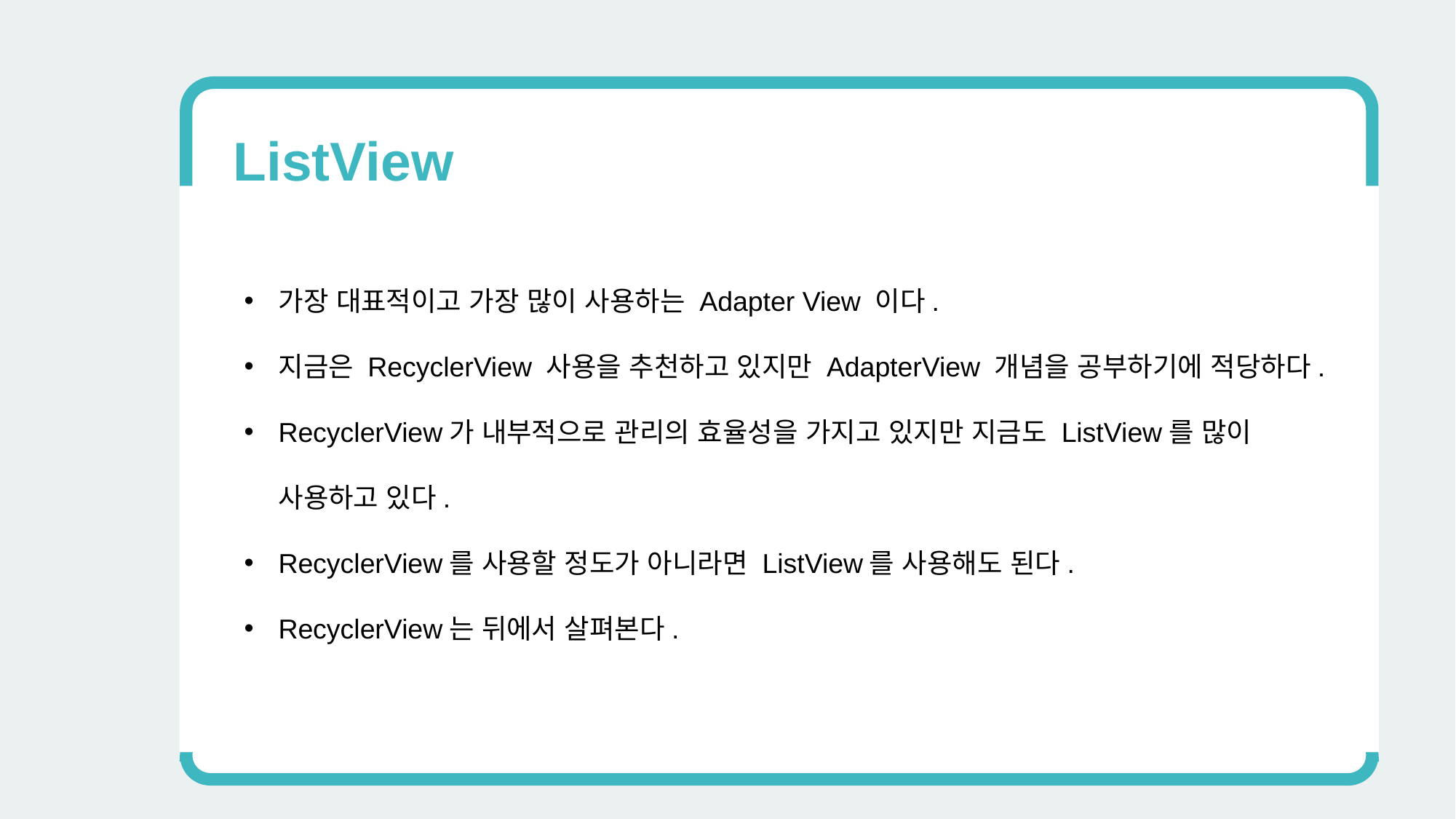

ListView

가장 대표적이고 가장 많이 사용하는 Adapter View 이다.
지금은 RecyclerView 사용을 추천하고 있지만 AdapterView 개념을 공부하기에 적당하다.
RecyclerView가 내부적으로 관리의 효율성을 가지고 있지만 지금도 ListView를 많이 사용하고 있다.
RecyclerView를 사용할 정도가 아니라면 ListView를 사용해도 된다.
RecyclerView는 뒤에서 살펴본다.